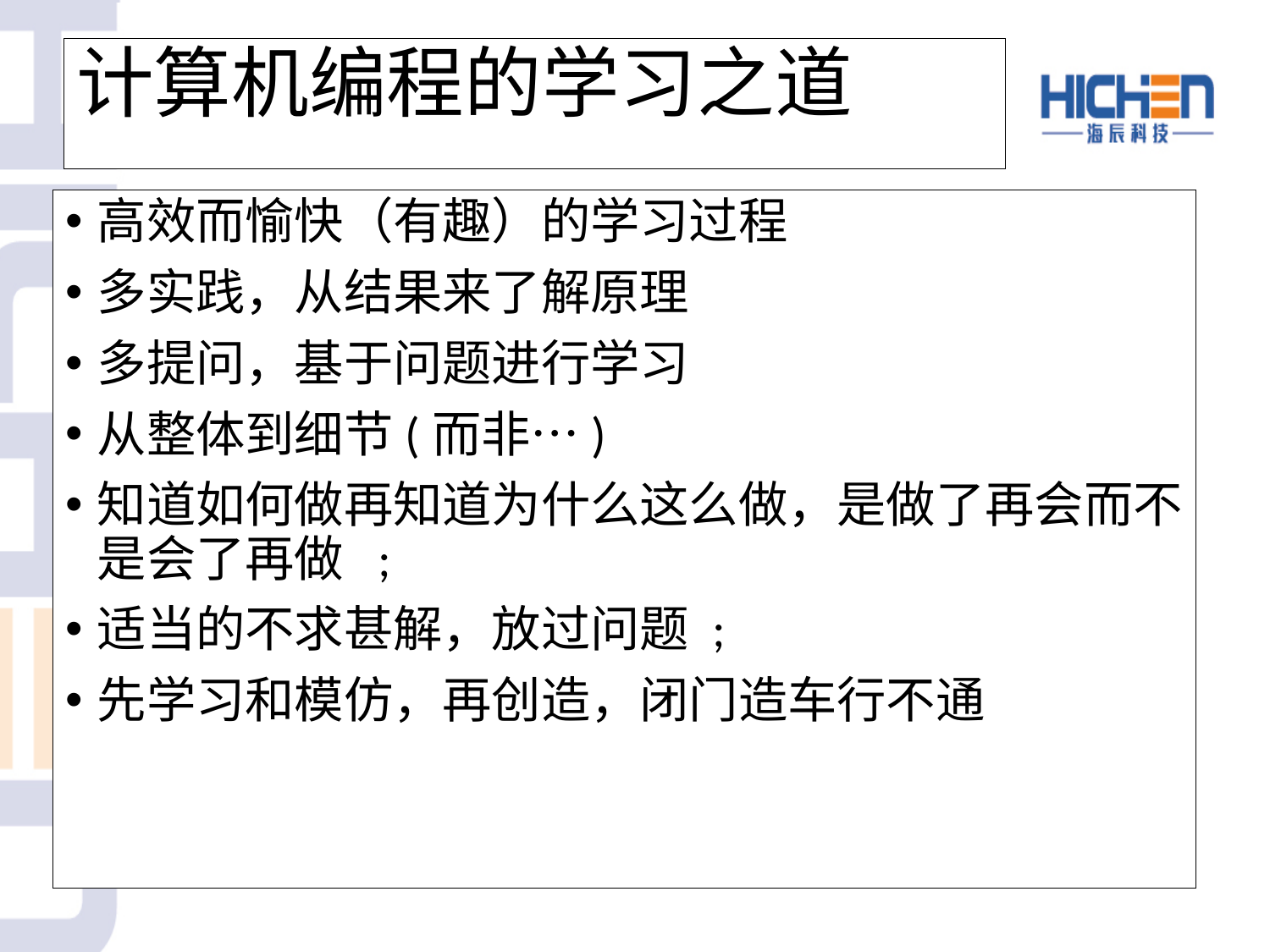

# 计算机编程的学习之道
高效而愉快（有趣）的学习过程
多实践，从结果来了解原理
多提问，基于问题进行学习
从整体到细节(而非…)
知道如何做再知道为什么这么做，是做了再会而不是会了再做  ;
适当的不求甚解，放过问题 ;
先学习和模仿，再创造，闭门造车行不通